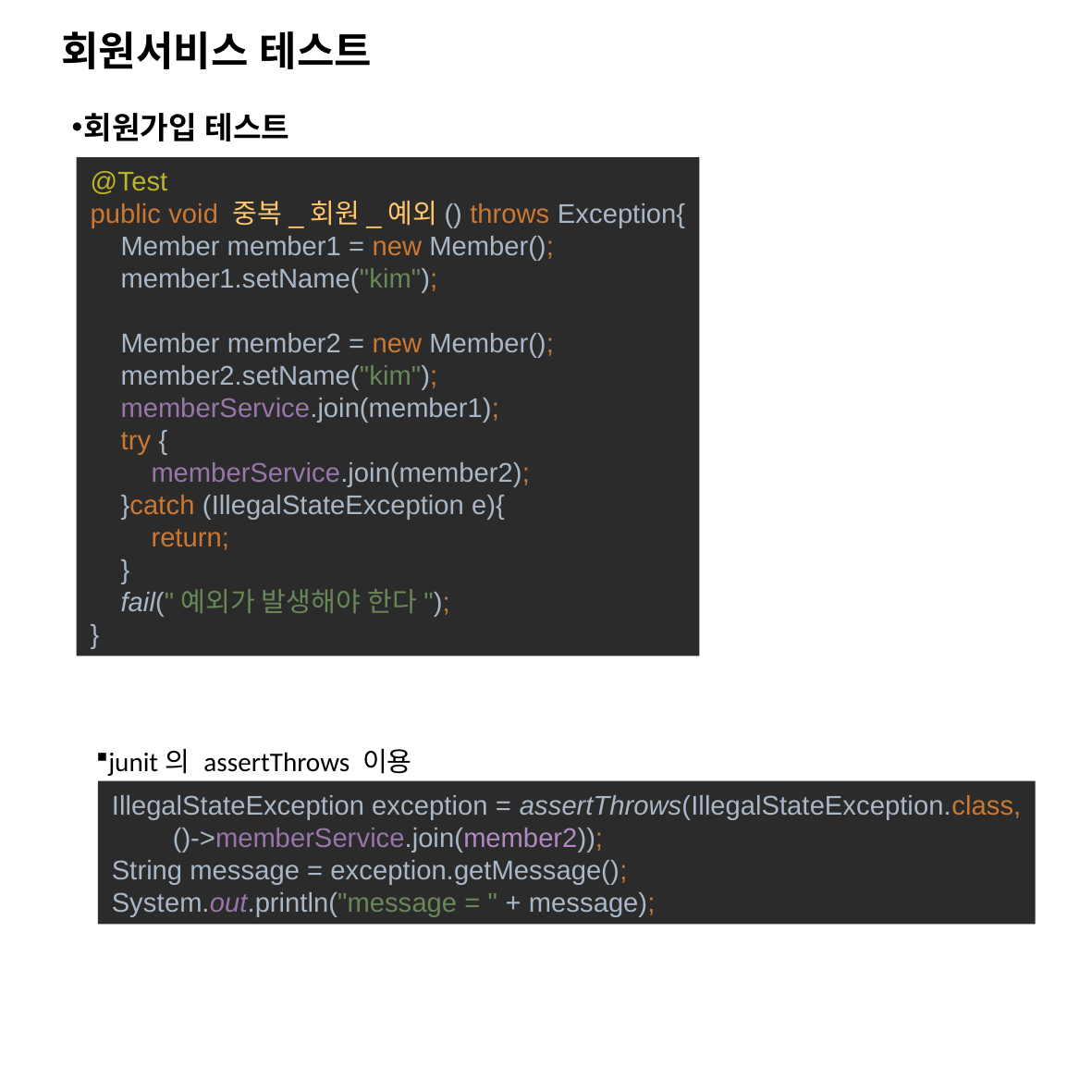

# 회원서비스 테스트
회원가입 테스트

junit의 assertThrows 이용
@Test
public void 중복_회원_예외() throws Exception{
    Member member1 = new Member();
    member1.setName("kim");
    Member member2 = new Member();
    member2.setName("kim");
    memberService.join(member1);
    try {
        memberService.join(member2);
    }catch (IllegalStateException e){
        return;
    }
    fail("예외가 발생해야 한다");
}
IllegalStateException exception = assertThrows(IllegalStateException.class,
        ()->memberService.join(member2));
String message = exception.getMessage();
System.out.println("message = " + message);